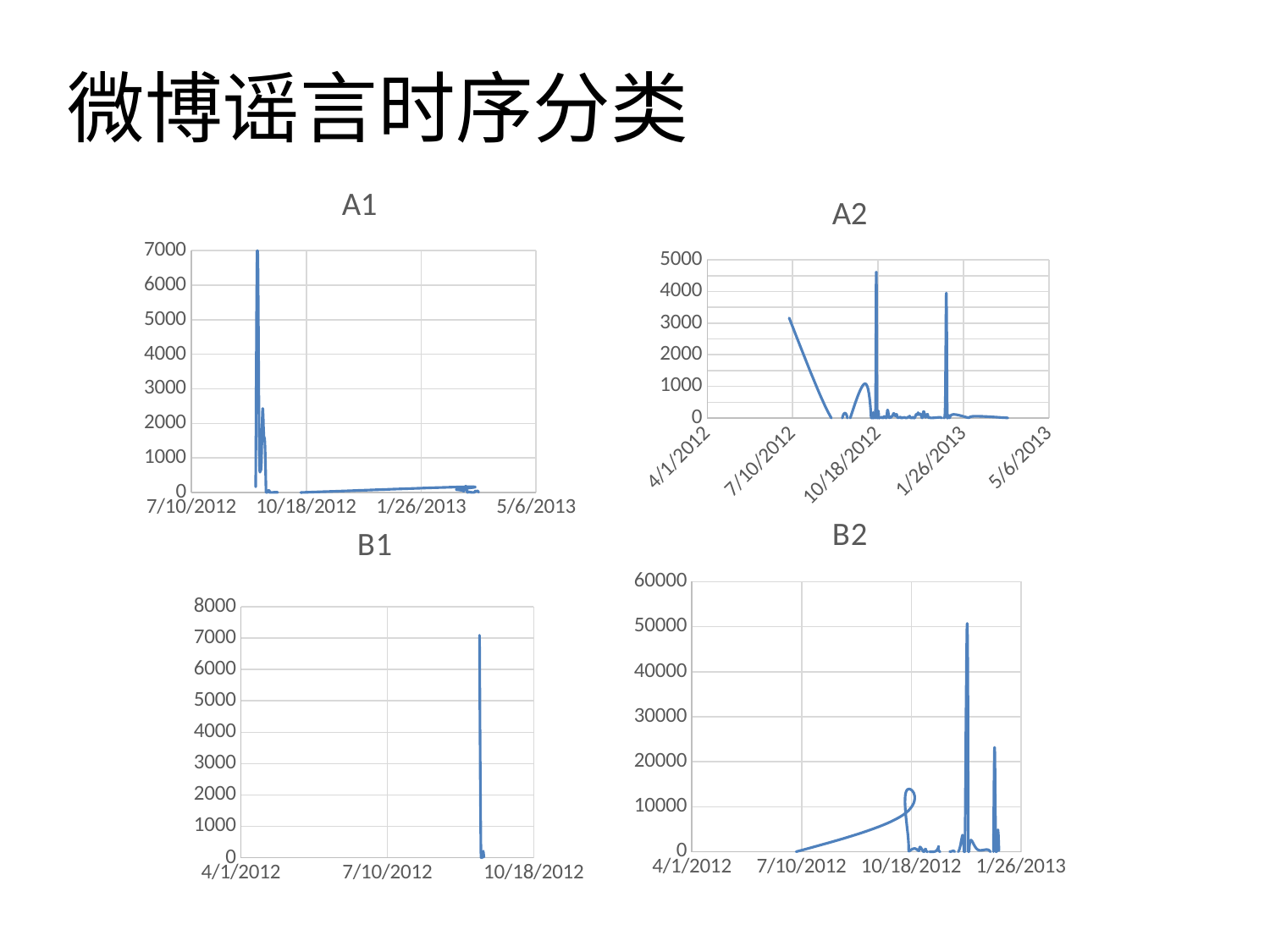

# 微博谣言时序分类

### Chart: A1

| Category | Y 值 |
|---|---|

### Chart: A2

| Category | Y 值 |
|---|---|

### Chart: B2

| Category | Y 值 |
|---|---|

### Chart: B1

| Category | Y 值 |
|---|---|